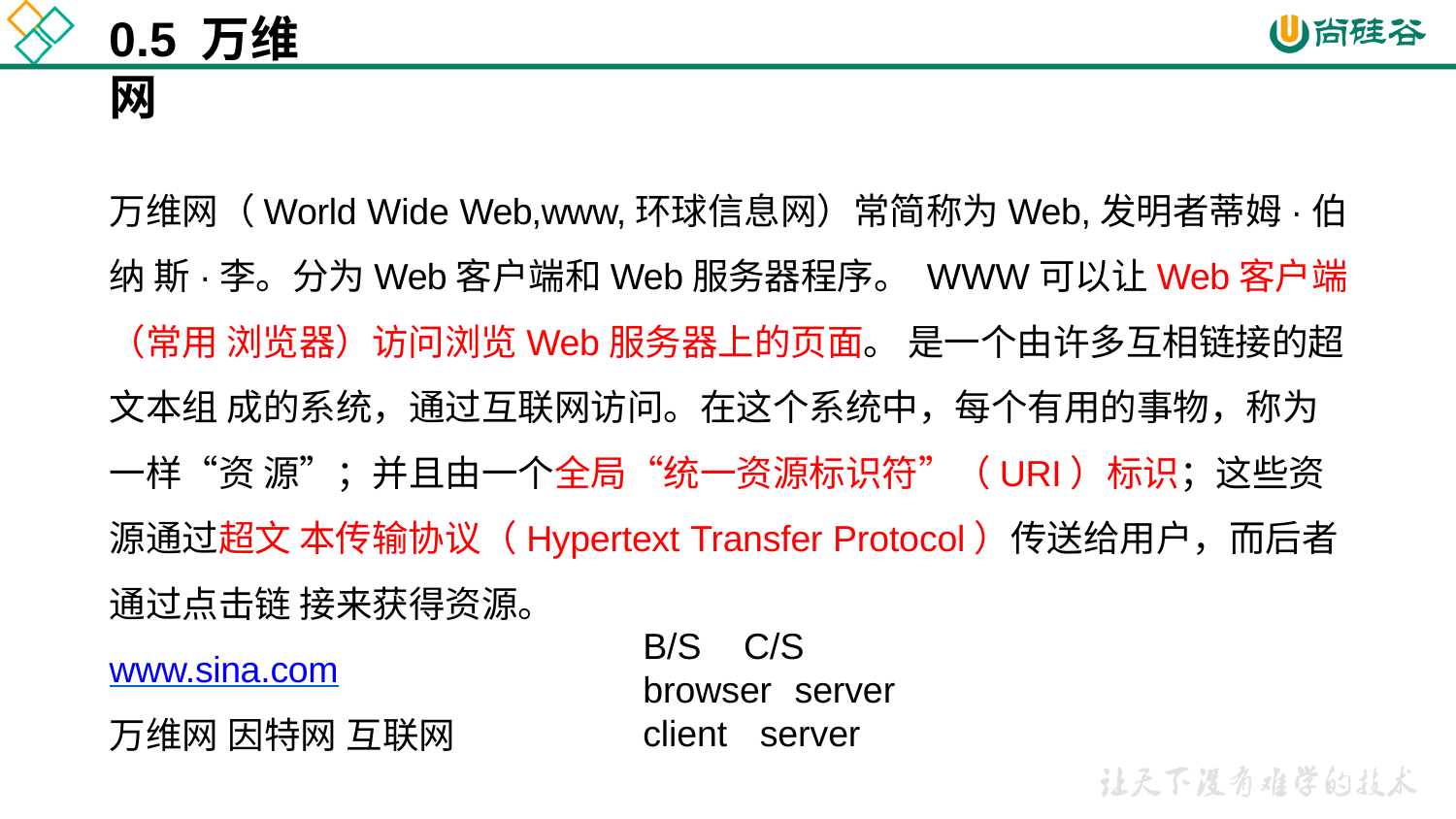

# 0.5 万维网
万维网（World Wide Web,www,环球信息网）常简称为Web,发明者蒂姆·伯纳 斯·李。分为Web客户端和Web服务器程序。 WWW可以让Web客户端（常用 浏览器）访问浏览Web服务器上的页面。 是一个由许多互相链接的超文本组 成的系统，通过互联网访问。在这个系统中，每个有用的事物，称为一样“资 源”；并且由一个全局“统一资源标识符”（URI）标识；这些资源通过超文 本传输协议（Hypertext Transfer Protocol）传送给用户，而后者通过点击链 接来获得资源。
B/S	C/S
www.sina.com
万维网 因特网 互联网
browser	server
client	server